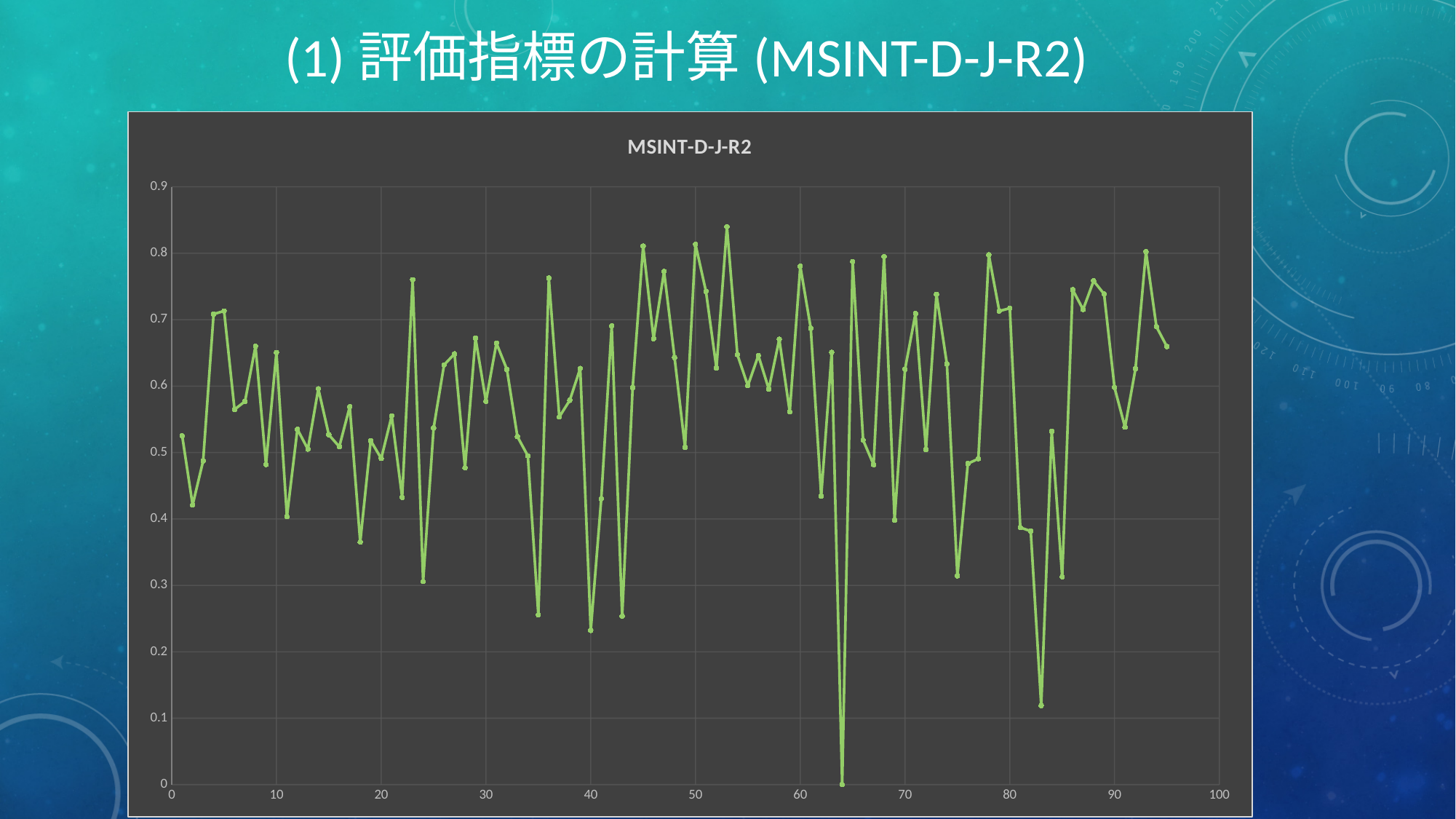

# (1)評価指標の計算(MSINT-D-J-R2)

### Chart:

| Category | MSINT-D-J-R2 |
|---|---|